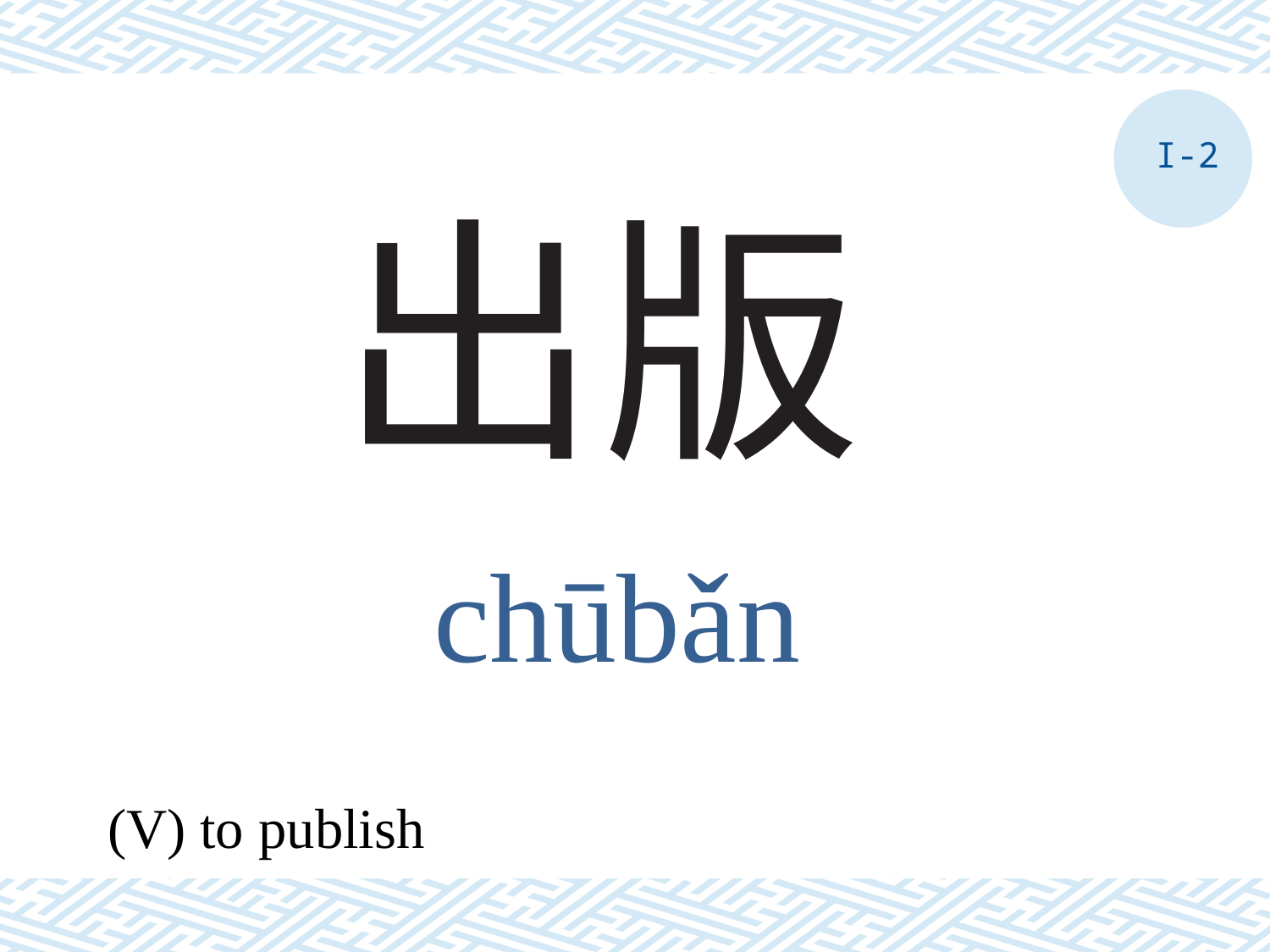

I-2

# 出版
chūbǎn
(V) to publish